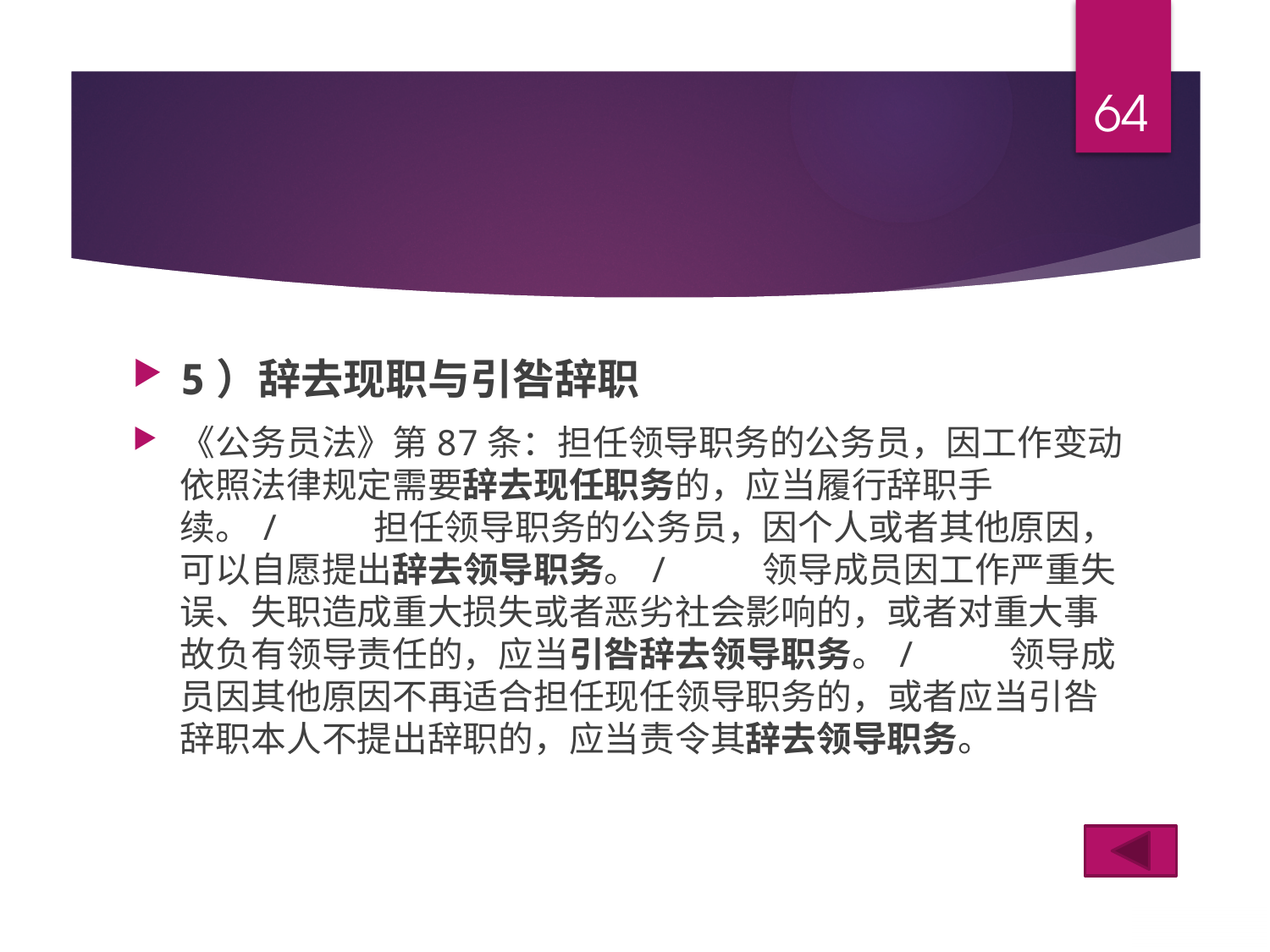

64
#
5）辞去现职与引咎辞职
《公务员法》第87条：担任领导职务的公务员，因工作变动依照法律规定需要辞去现任职务的，应当履行辞职手续。/    担任领导职务的公务员，因个人或者其他原因，可以自愿提出辞去领导职务。/    领导成员因工作严重失误、失职造成重大损失或者恶劣社会影响的，或者对重大事故负有领导责任的，应当引咎辞去领导职务。/    领导成员因其他原因不再适合担任现任领导职务的，或者应当引咎辞职本人不提出辞职的，应当责令其辞去领导职务。